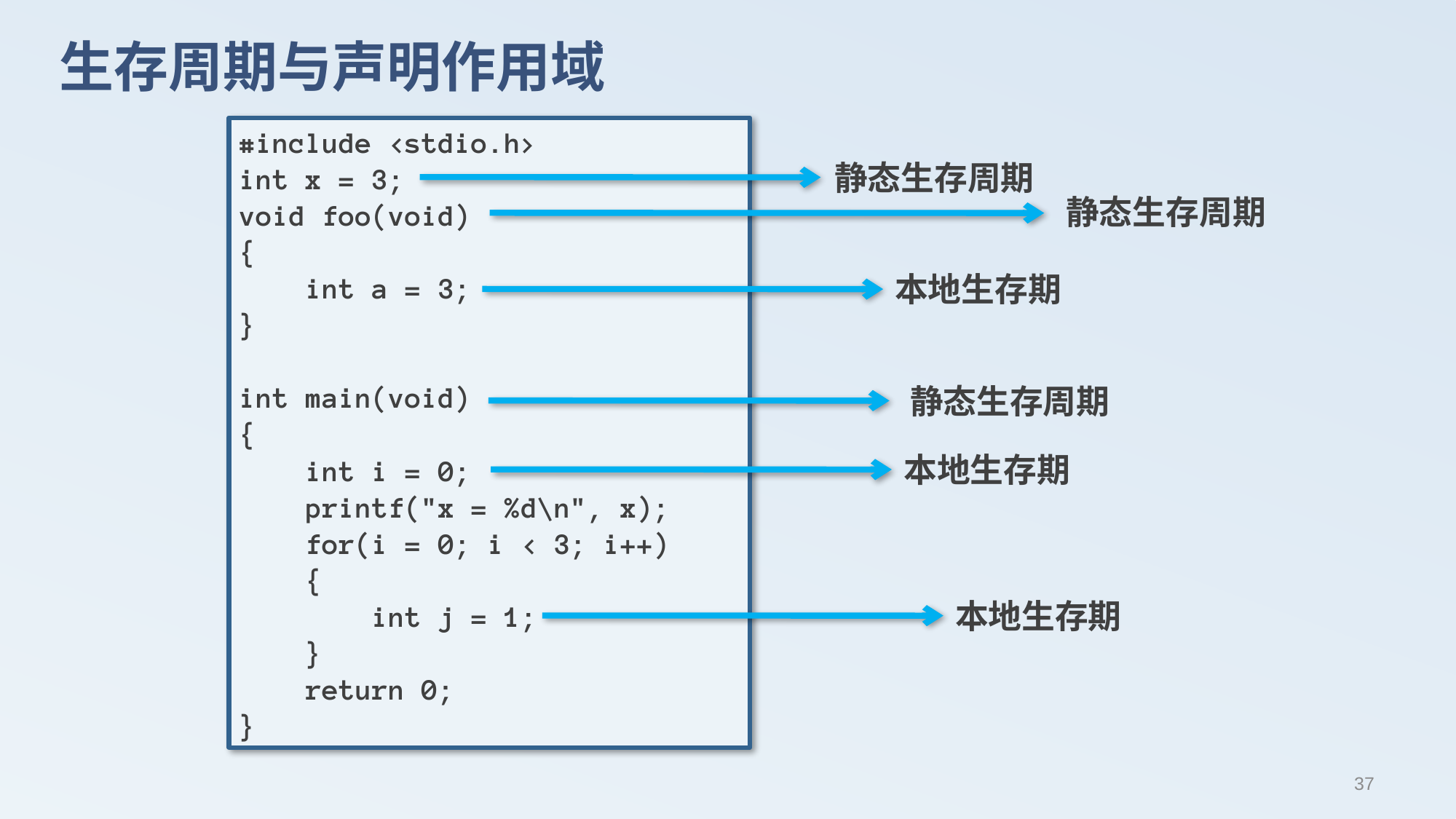

# 生存周期与声明作用域
#include <stdio.h>
int x = 3;
void foo(void)
{
    int a = 3;
}

int main(void)
{
    int i = 0;
    printf("x = %d\n", x);
    for(i = 0; i < 3; i++)
    {
        int j = 1;
    }
    return 0;
}
静态生存周期
静态生存周期
本地生存期
静态生存周期
本地生存期
本地生存期